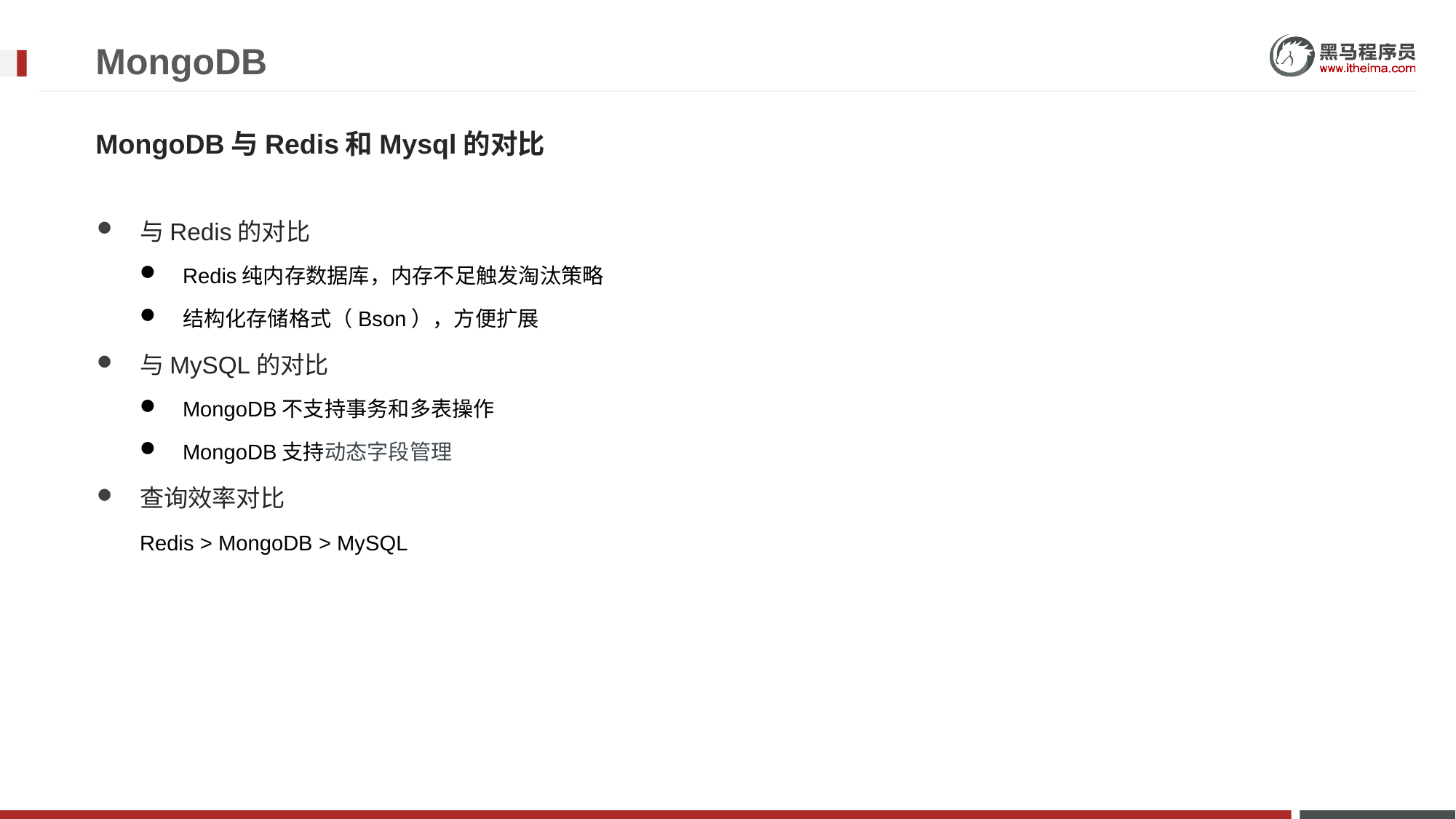

# MongoDB
MongoDB与Redis和Mysql的对比
与Redis的对比
Redis纯内存数据库，内存不足触发淘汰策略
结构化存储格式（Bson），方便扩展
与MySQL的对比
MongoDB不支持事务和多表操作
MongoDB支持动态字段管理
查询效率对比
Redis > MongoDB > MySQL